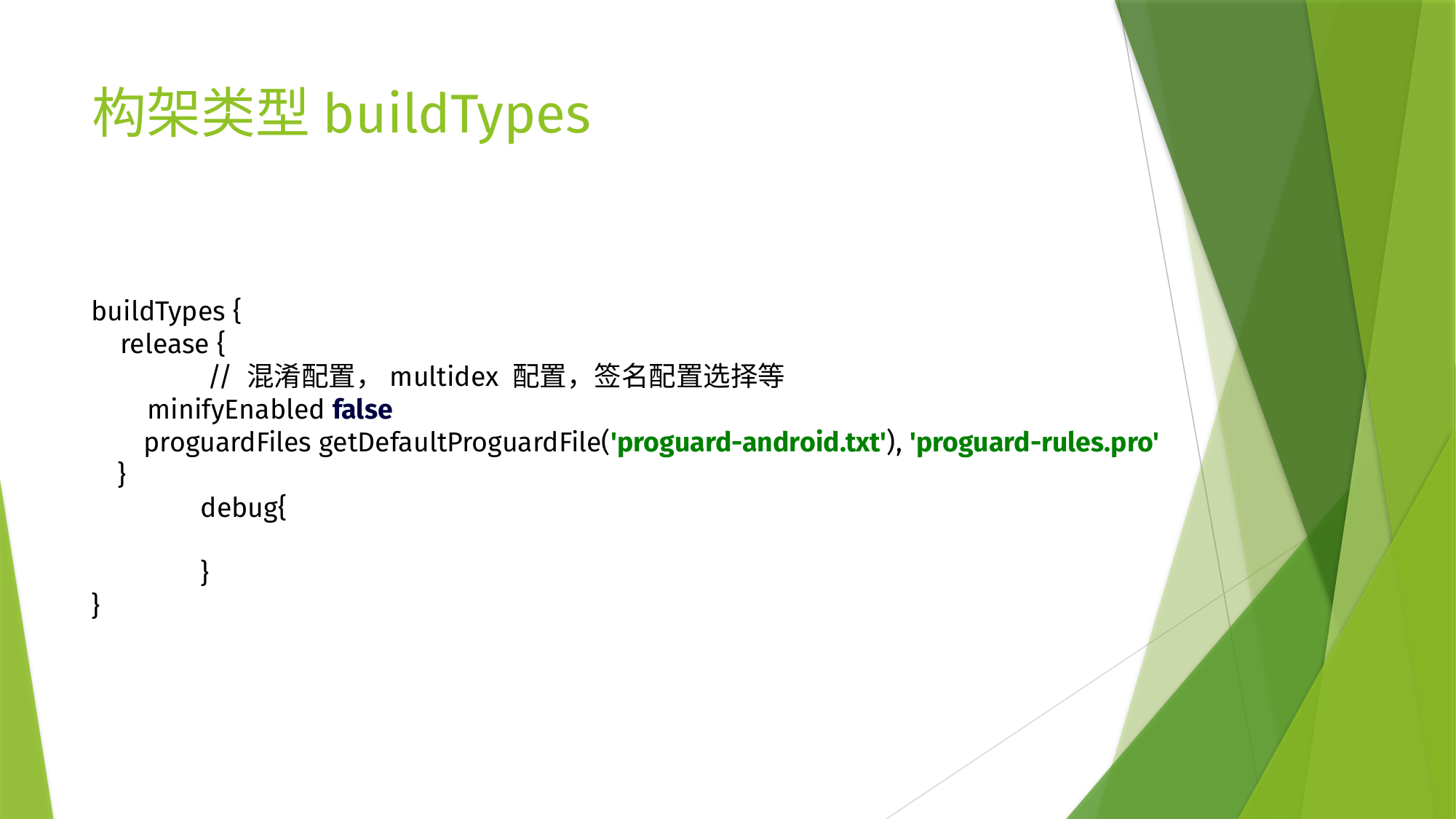

# 构架类型buildTypes
buildTypes {
    release {
	 // 混淆配置，multidex 配置，签名配置选择等
        minifyEnabled false
        proguardFiles getDefaultProguardFile('proguard-android.txt'), 'proguard-rules.pro'
    }
	debug{

	}
}